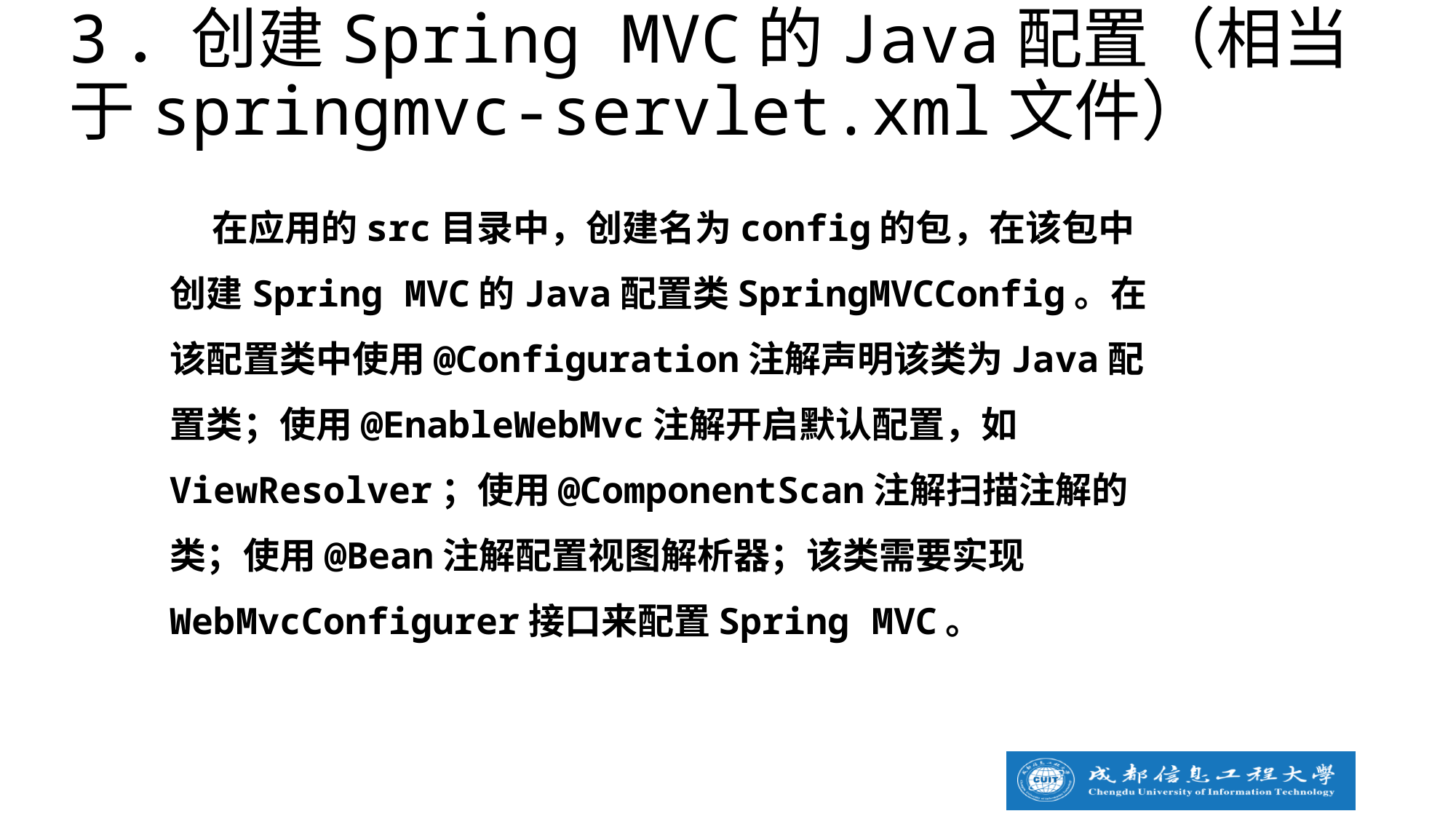

3．创建Spring MVC的Java配置（相当于springmvc-servlet.xml文件）
    在应用的src目录中，创建名为config的包，在该包中创建Spring MVC的Java配置类SpringMVCConfig。在该配置类中使用@Configuration注解声明该类为Java配置类；使用@EnableWebMvc注解开启默认配置，如ViewResolver；使用@ComponentScan注解扫描注解的类；使用@Bean注解配置视图解析器；该类需要实现WebMvcConfigurer接口来配置Spring MVC。